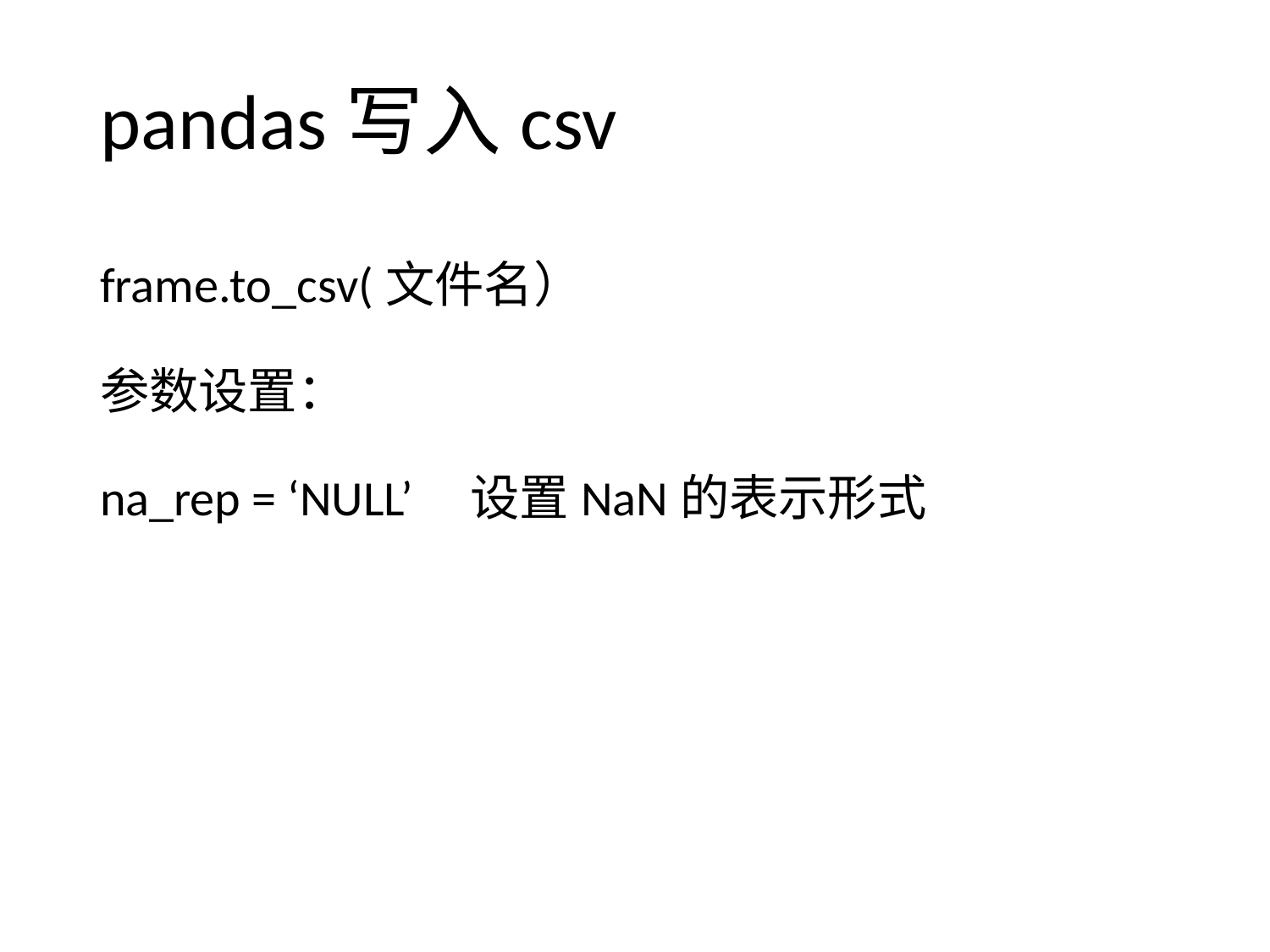

# pandas写入csv
frame.to_csv(文件名）
参数设置：
na_rep = ‘NULL’    设置NaN的表示形式